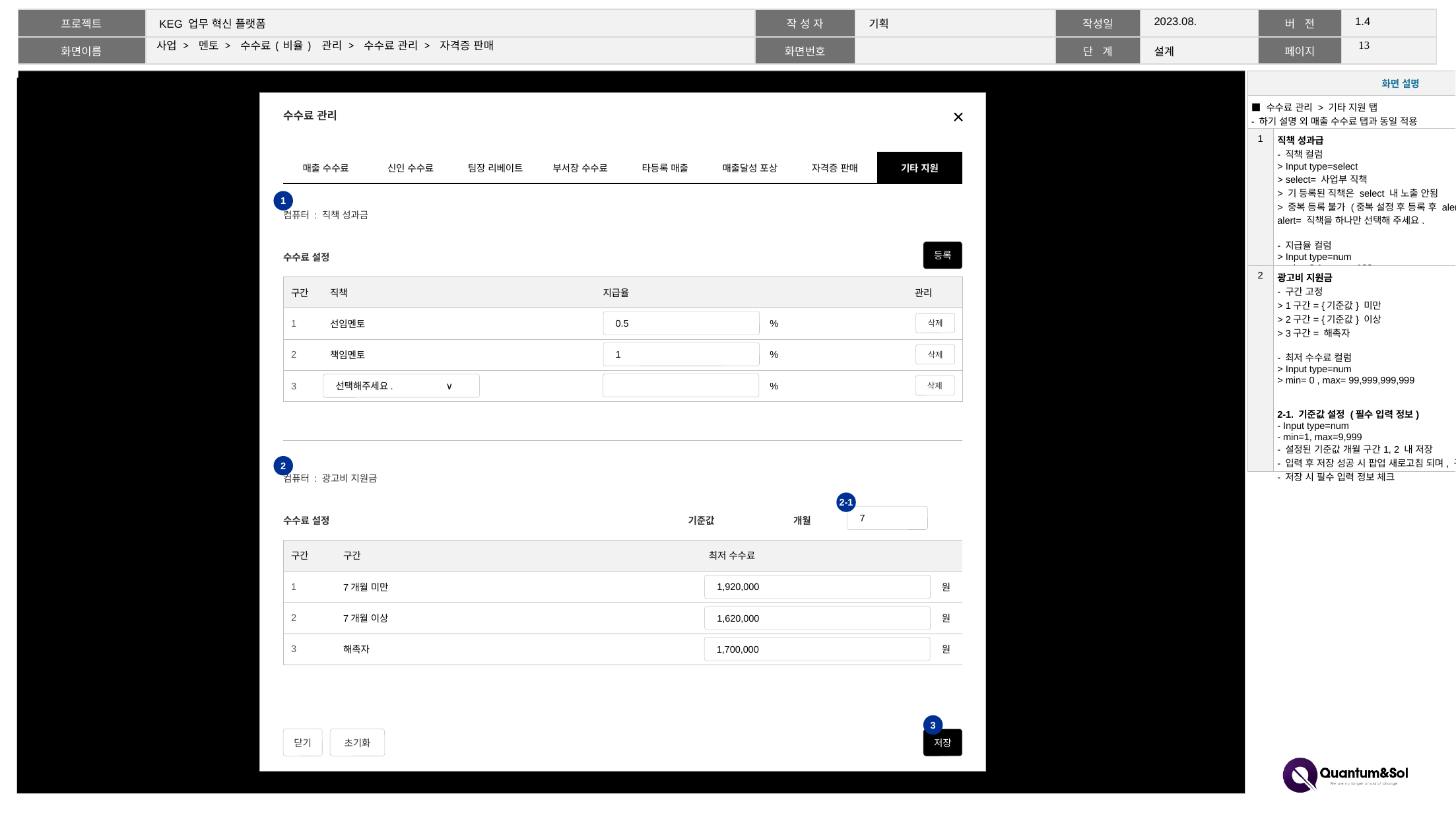

V0.4-240130
직책 성과금, 광고비 지원금 추가
13

# 사업 > 멘토 > 수수료(비율) 관리 > 수수료 관리 > 자격증 판매
| 화면 설명 |  |
| --- | --- |
| ■ 수수료 관리 > 기타 지원 탭 - 하기 설명 외 매출 수수료 탭과 동일 적용 |  |
| 1 | 직책 성과급 - 직책 컬럼 > Input type=select > select= 사업부 직책 > 기 등록된 직책은 select 내 노출 안됨 > 중복 등록 불가 (중복 설정 후 등록 후 alert) alert= 직책을 하나만 선택해 주세요. - 지급율 컬럼 > Input type=num > min= 0.1 , max= 100 |
| 2 | 광고비 지원금 - 구간 고정 > 1구간= {기준값} 미만 > 2구간= {기준값} 이상 > 3구간= 해촉자 - 최저 수수료 컬럼 > Input type=num > min= 0 , max= 99,999,999,999 2-1. 기준값 설정 (필수 입력 정보) - Input type=num - min=1, max=9,999 - 설정된 기준값 개월 구간1, 2 내 저장 - 입력 후 저장 성공 시 팝업 새로고침 되며, 구간 적용 - 저장 시 필수 입력 정보 체크 |
수수료 관리
| 매출 수수료 | 신인 수수료 | 팀장 리베이트 | 부서장 수수료 | 타등록 매출 | 매출달성 포상 | 자격증 판매 | 기타 지원 |
| --- | --- | --- | --- | --- | --- | --- | --- |
1
컴퓨터 : 직책 성과금
수수료 설정
등록
| 구간 | 직책 | 지급율 |  | 관리 |
| --- | --- | --- | --- | --- |
| 1 | 선임멘토 | % |  |  |
| 2 | 책임멘토 | % |  |  |
| 3 |  | % |  |  |
0.5
삭제
1
삭제

선택해주세요.                    ∨
삭제
2
컴퓨터 : 광고비 지원금
수수료 설정                                                                                                                                        기준값                              개월
2-1
7
| 구간 | 구간 | 최저 수수료 |
| --- | --- | --- |
| 1 | 7개월 미만 | 원 |
| 2 | 7개월 이상 | 원 |
| 3 | 해촉자 | 원 |
1,920,000
1,620,000
1,700,000
3
닫기
초기화
저장